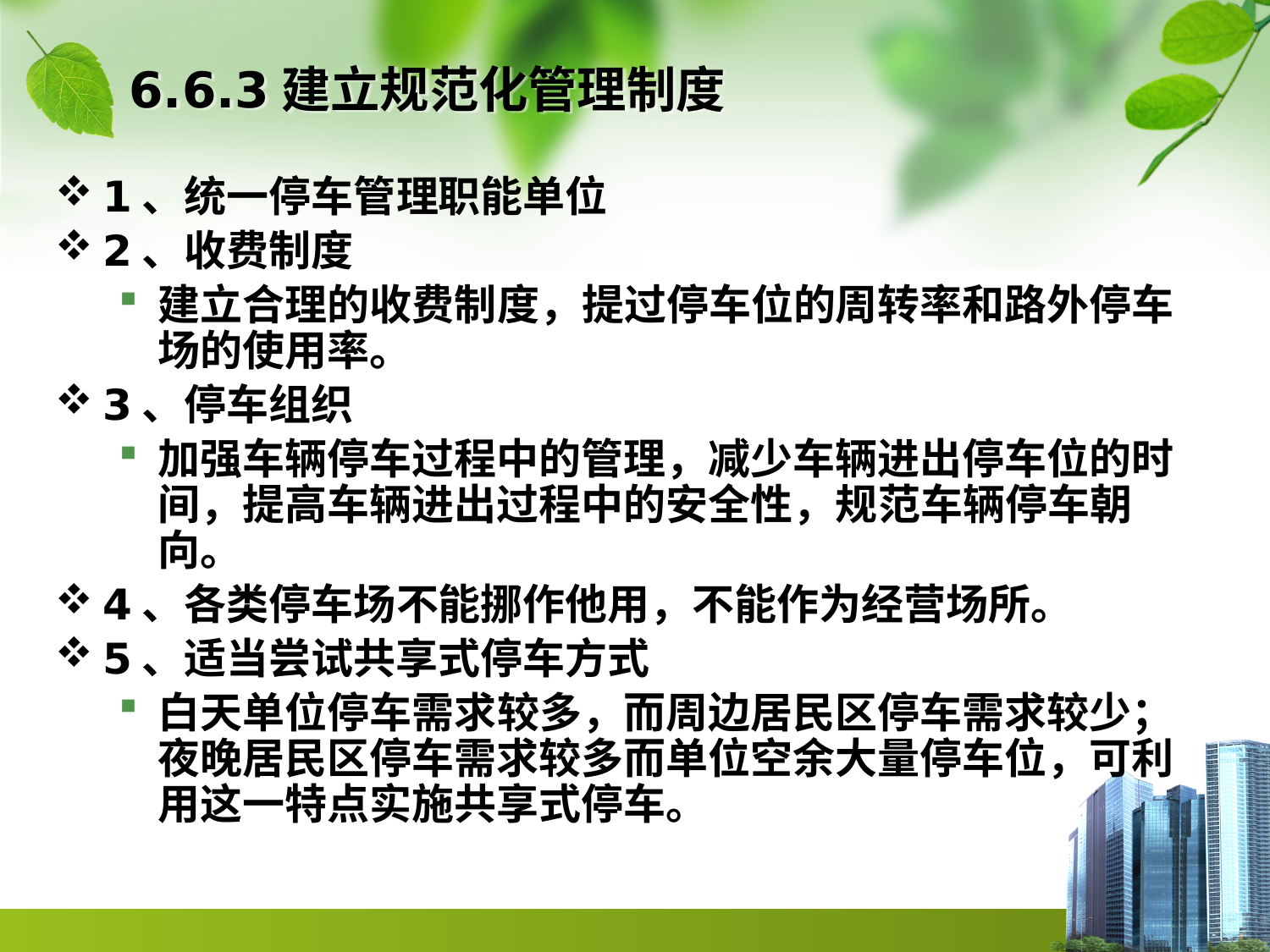

# 6.6.3建立规范化管理制度
1、统一停车管理职能单位
2、收费制度
建立合理的收费制度，提过停车位的周转率和路外停车场的使用率。
3、停车组织
加强车辆停车过程中的管理，减少车辆进出停车位的时间，提高车辆进出过程中的安全性，规范车辆停车朝向。
4、各类停车场不能挪作他用，不能作为经营场所。
5、适当尝试共享式停车方式
白天单位停车需求较多，而周边居民区停车需求较少；夜晚居民区停车需求较多而单位空余大量停车位，可利用这一特点实施共享式停车。